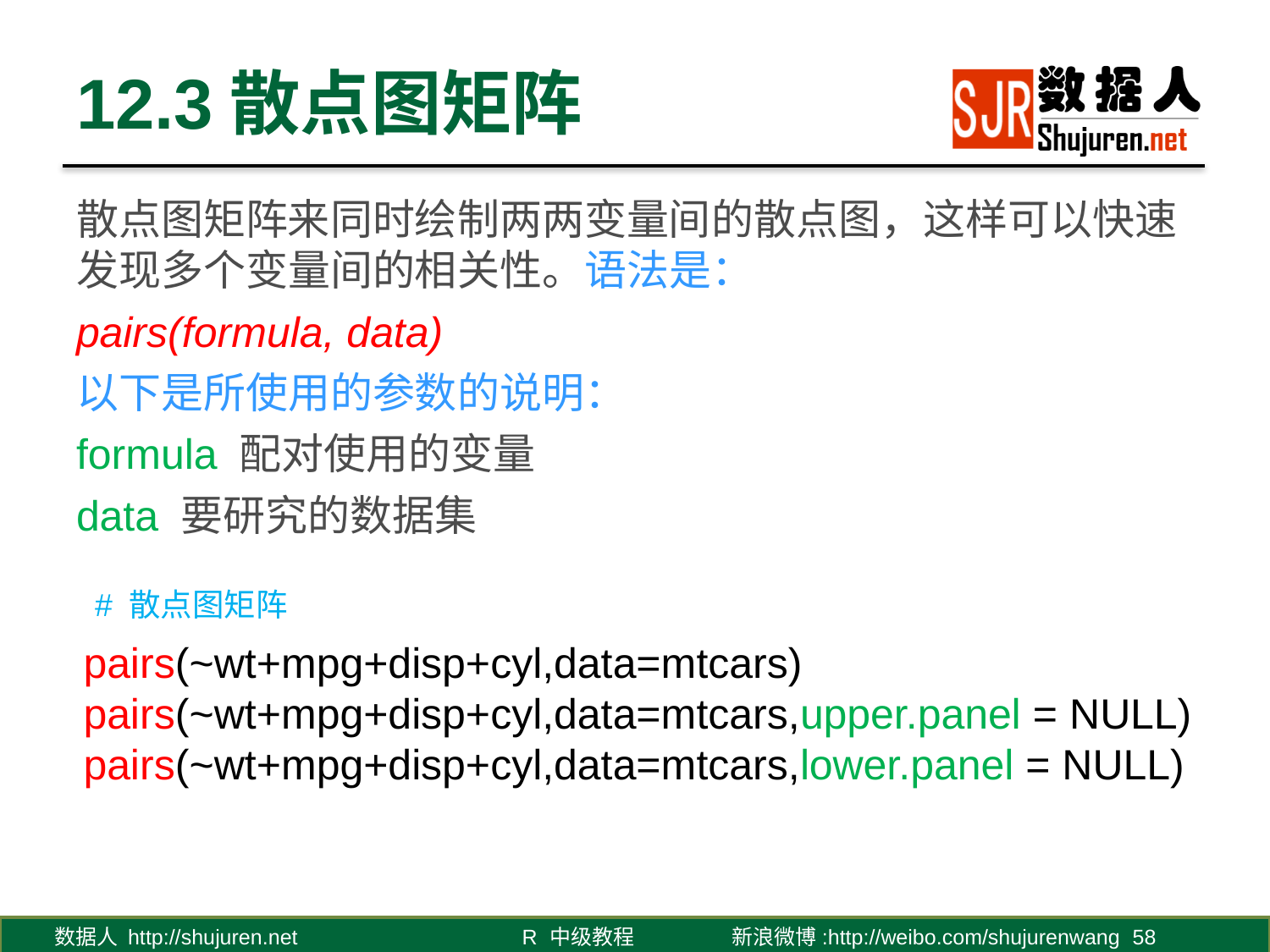

# 12.3散点图矩阵
散点图矩阵来同时绘制两两变量间的散点图，这样可以快速发现多个变量间的相关性。语法是：
pairs(formula, data)
以下是所使用的参数的说明：
formula 配对使用的变量
data 要研究的数据集

# 散点图矩阵
pairs(~wt+mpg+disp+cyl,data=mtcars)
pairs(~wt+mpg+disp+cyl,data=mtcars,upper.panel = NULL)
pairs(~wt+mpg+disp+cyl,data=mtcars,lower.panel = NULL)